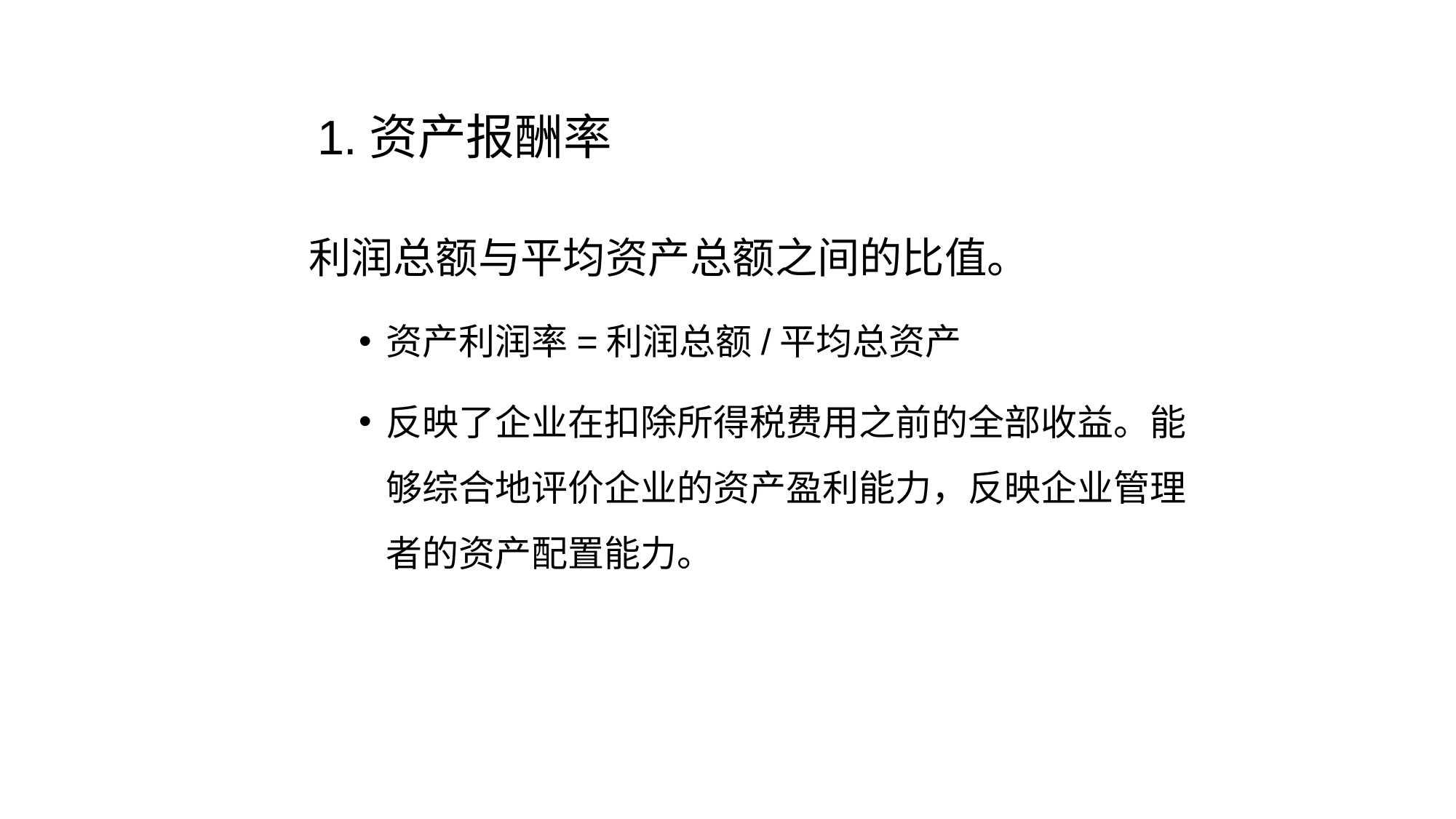

# 1.资产报酬率
利润总额与平均资产总额之间的比值。
资产利润率=利润总额/平均总资产
反映了企业在扣除所得税费用之前的全部收益。能够综合地评价企业的资产盈利能力，反映企业管理者的资产配置能力。